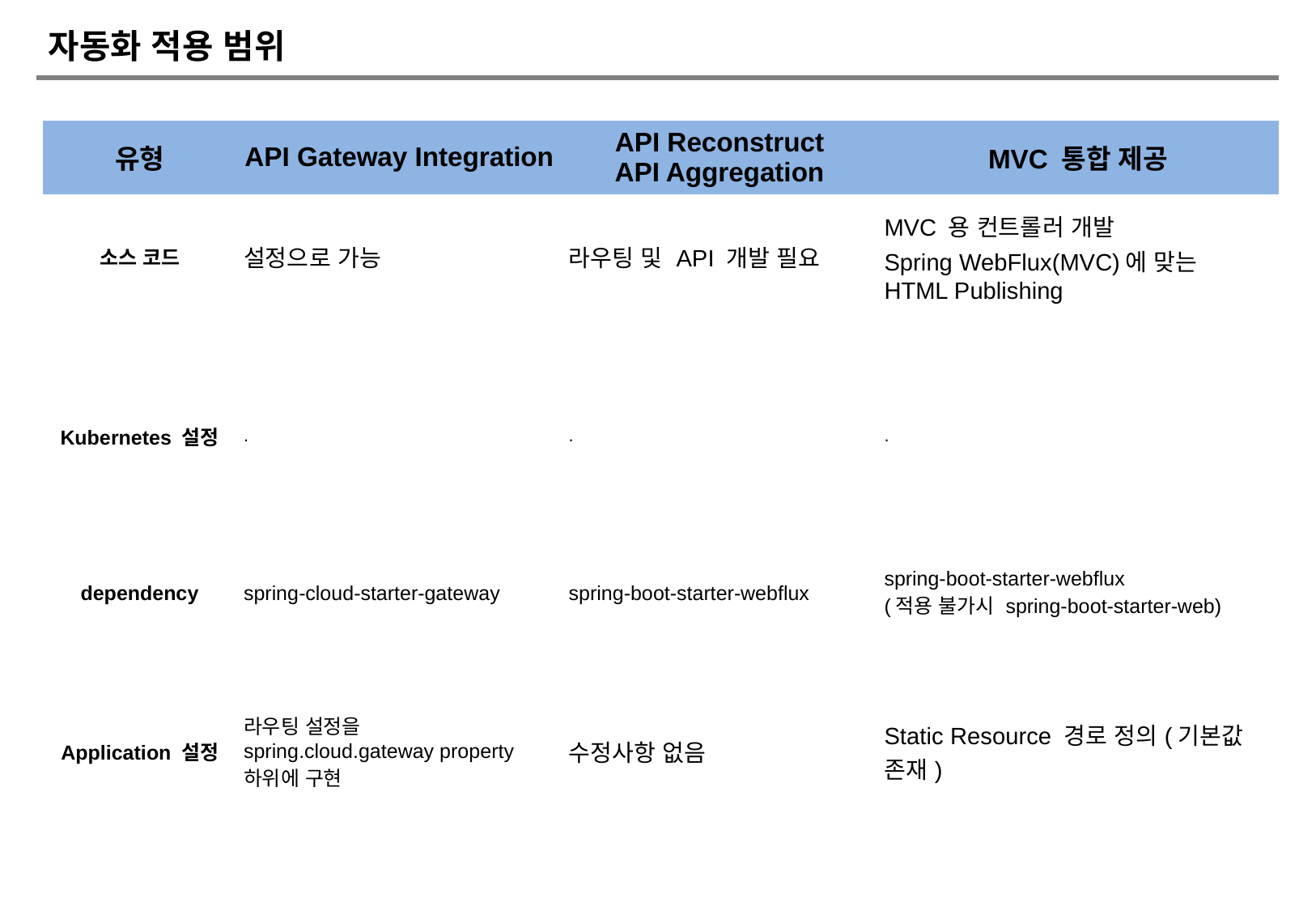

# 자동화 적용 범위
| 유형 | API Gateway Integration | API Reconstruct API Aggregation | MVC 통합 제공 |
| --- | --- | --- | --- |
| 소스 코드 | 설정으로 가능 | 라우팅 및 API 개발 필요 | MVC 용 컨트롤러 개발 Spring WebFlux(MVC)에 맞는 HTML Publishing |
| Kubernetes 설정 | . | . | . |
| dependency | spring-cloud-starter-gateway | spring-boot-starter-webflux | spring-boot-starter-webflux (적용 불가시 spring-boot-starter-web) |
| Application 설정 | 라우팅 설정을 spring.cloud.gateway property 하위에 구현 | 수정사항 없음 | Static Resource 경로 정의(기본값 존재) |